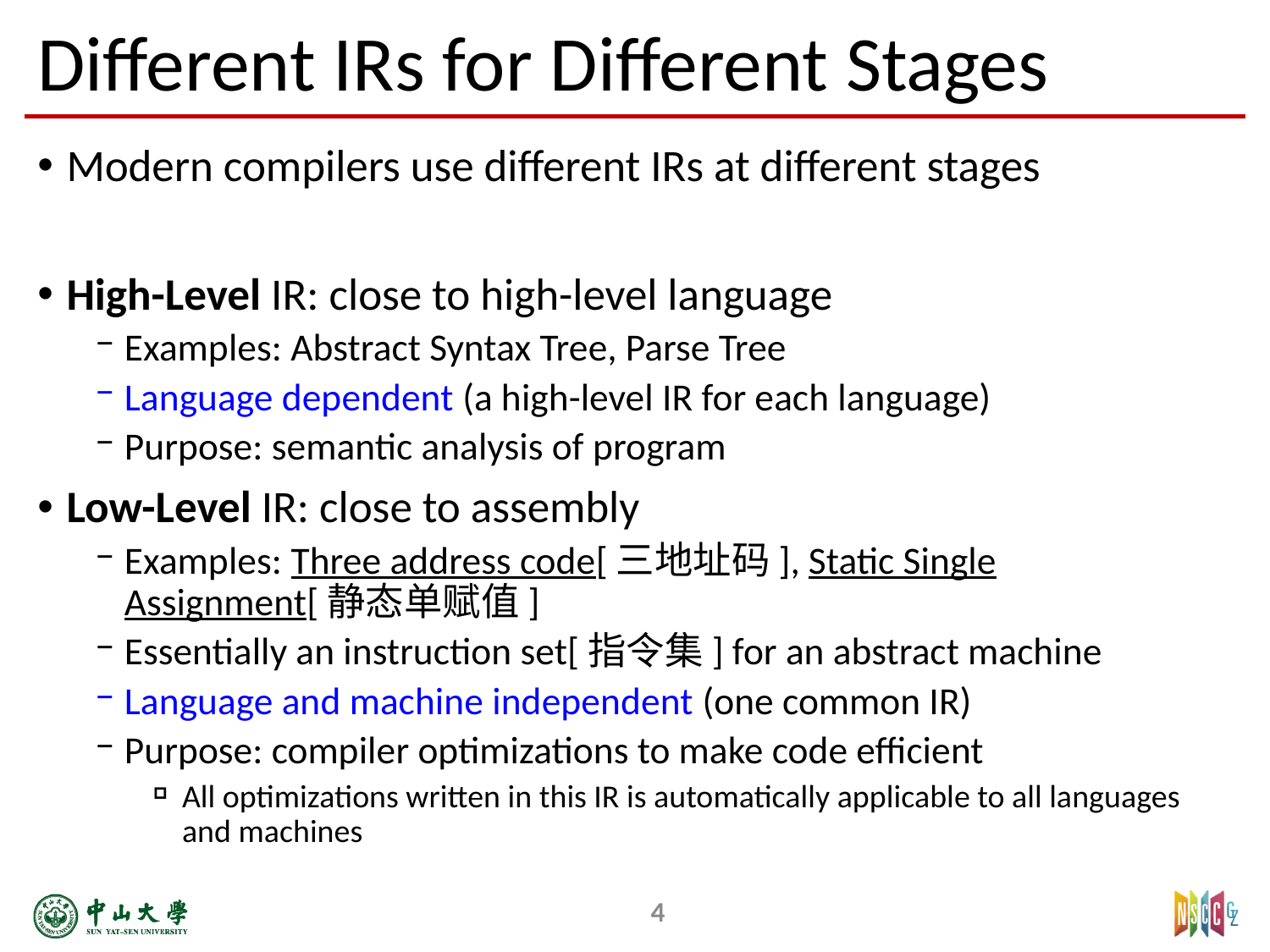

# Different IRs for Different Stages
Modern compilers use different IRs at different stages

High-Level IR: close to high-level language
Examples: Abstract Syntax Tree, Parse Tree
Language dependent (a high-level IR for each language) ­
Purpose: semantic analysis of program
Low-Level IR: close to assembly
Examples: Three address code[三地址码], Static Single Assignment[静态单赋值]­
Essentially an instruction set[指令集] for an abstract machine
Language and machine independent (one common IR) ­
Purpose: compiler optimizations to make code efficient
All optimizations written in this IR is automatically applicable to all languages and machines
4